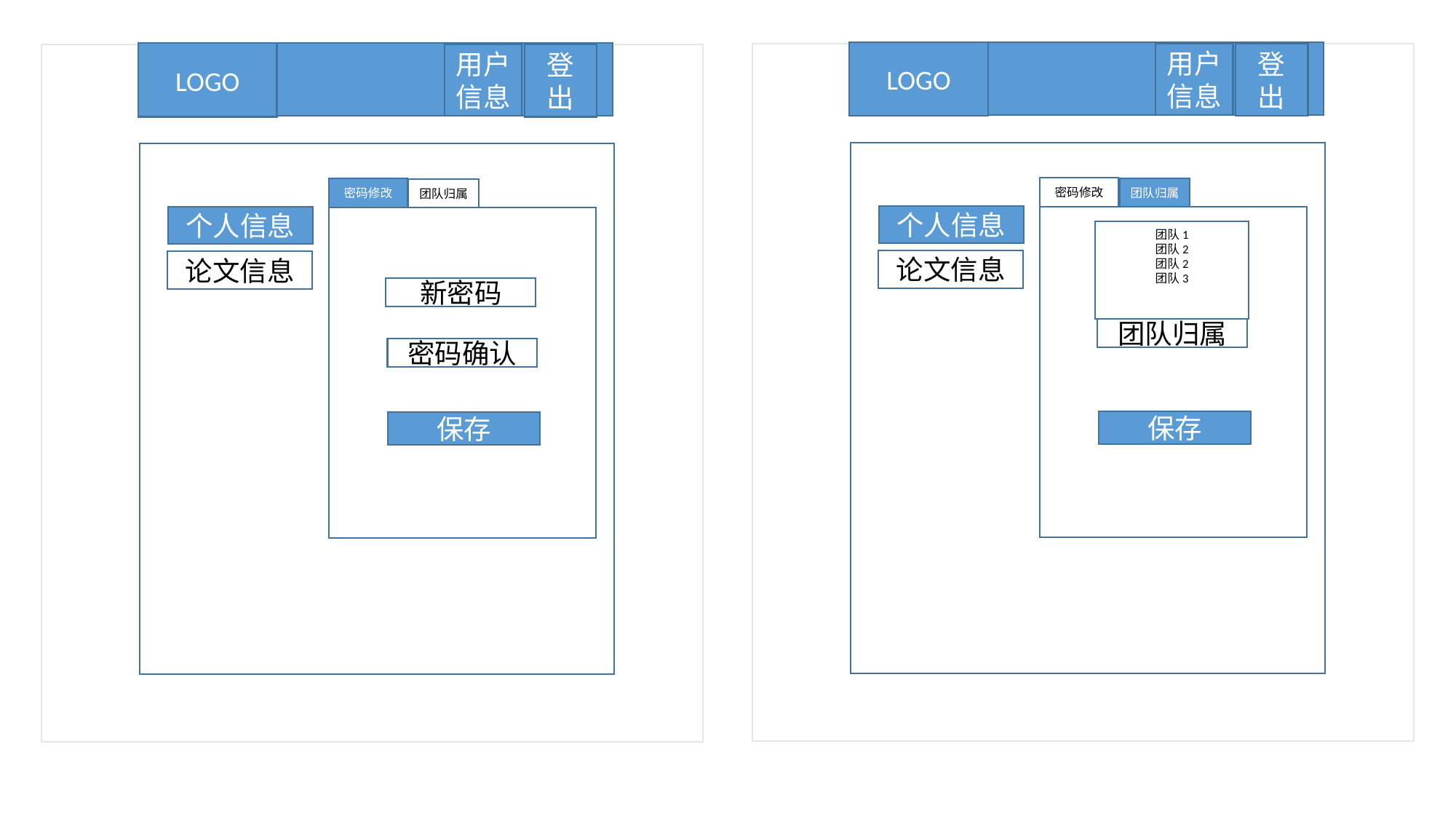

LOGO

LOGO

用户信息
登出

用户信息
登出

密码修改
密码修改
团队归属
团队归属
个人信息
个人信息

团队1
团队2
团队2
团队3
论文信息
论文信息
新密码
团队归属
密码确认
保存
保存